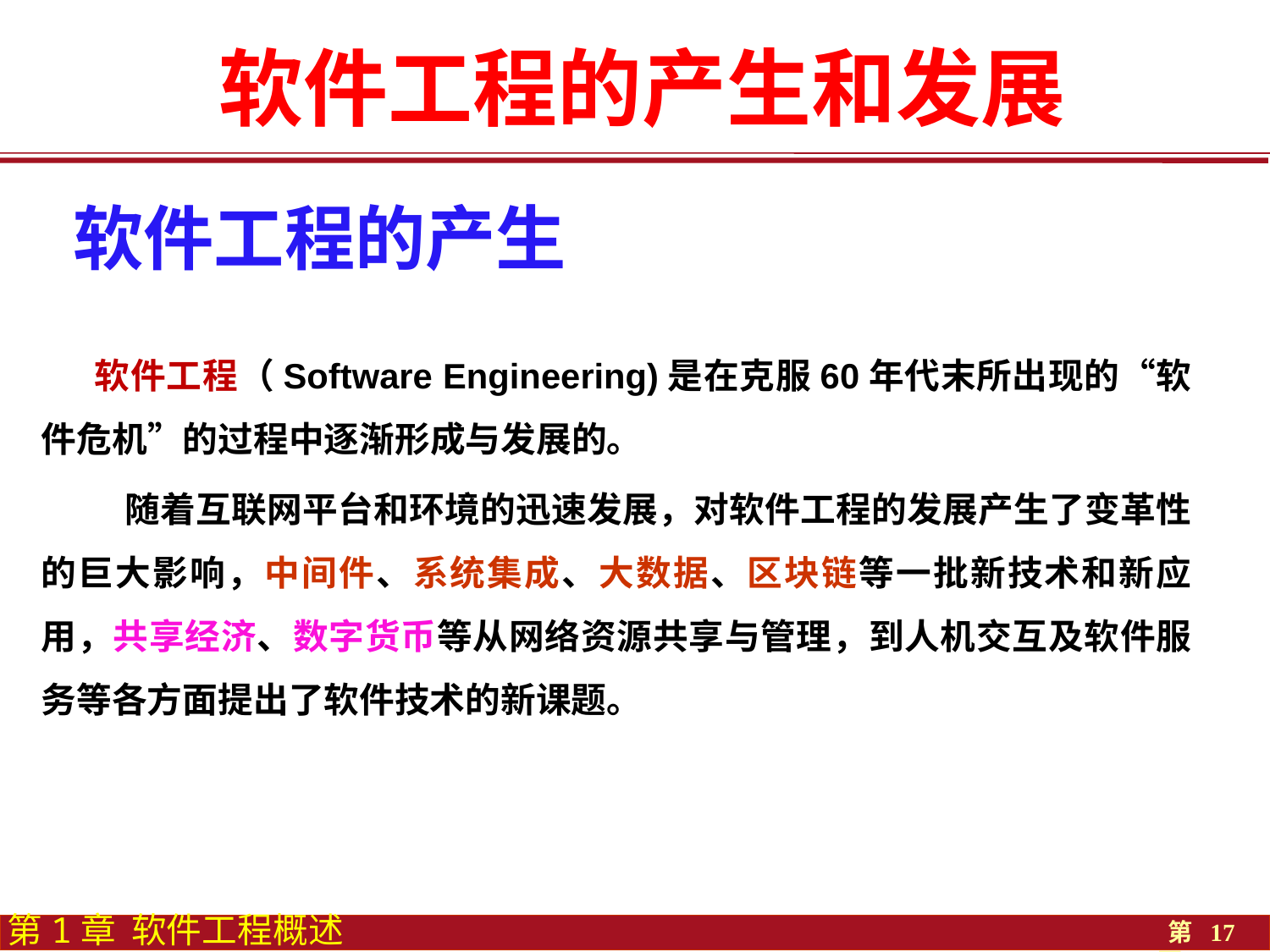

软件工程的产生和发展
软件工程的产生
　  软件工程（Software Engineering)是在克服60年代末所出现的“软件危机”的过程中逐渐形成与发展的。
         随着互联网平台和环境的迅速发展，对软件工程的发展产生了变革性的巨大影响，中间件、系统集成、大数据、区块链等一批新技术和新应用，共享经济、数字货币等从网络资源共享与管理，到人机交互及软件服务等各方面提出了软件技术的新课题。